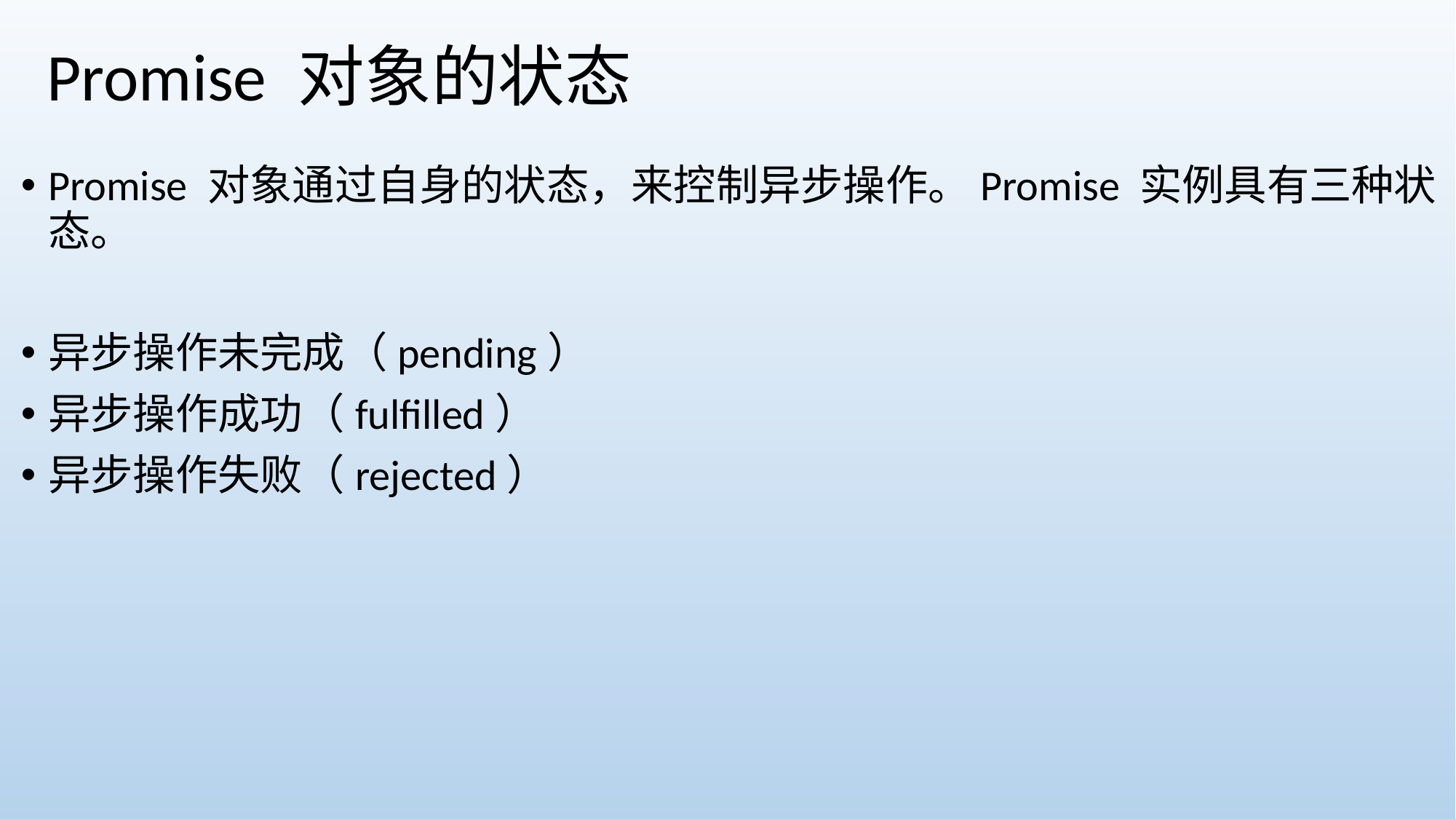

# Promise 对象的状态
Promise 对象通过自身的状态，来控制异步操作。Promise 实例具有三种状态。

异步操作未完成（pending）
异步操作成功（fulfilled）
异步操作失败（rejected）